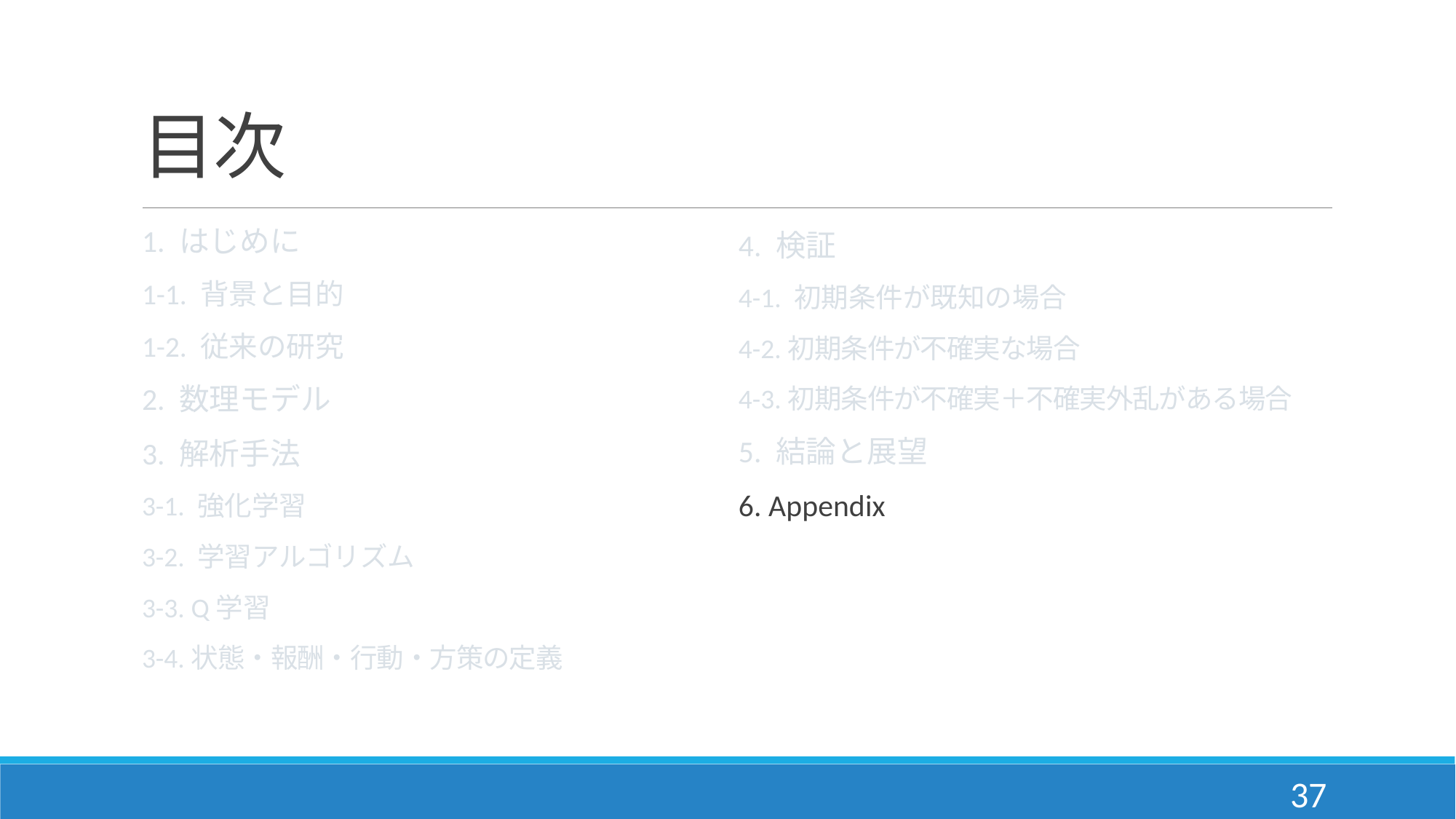

# 目次
1. はじめに
1-1. 背景と目的
1-2. 従来の研究
2. 数理モデル
3. 解析手法
3-1. 強化学習
3-2. 学習アルゴリズム
3-3. Q学習
3-4.状態・報酬・行動・方策の定義

4. 検証
4-1. 初期条件が既知の場合
4-2.初期条件が不確実な場合
4-3.初期条件が不確実＋不確実外乱がある場合
5. 結論と展望
6. Appendix
37